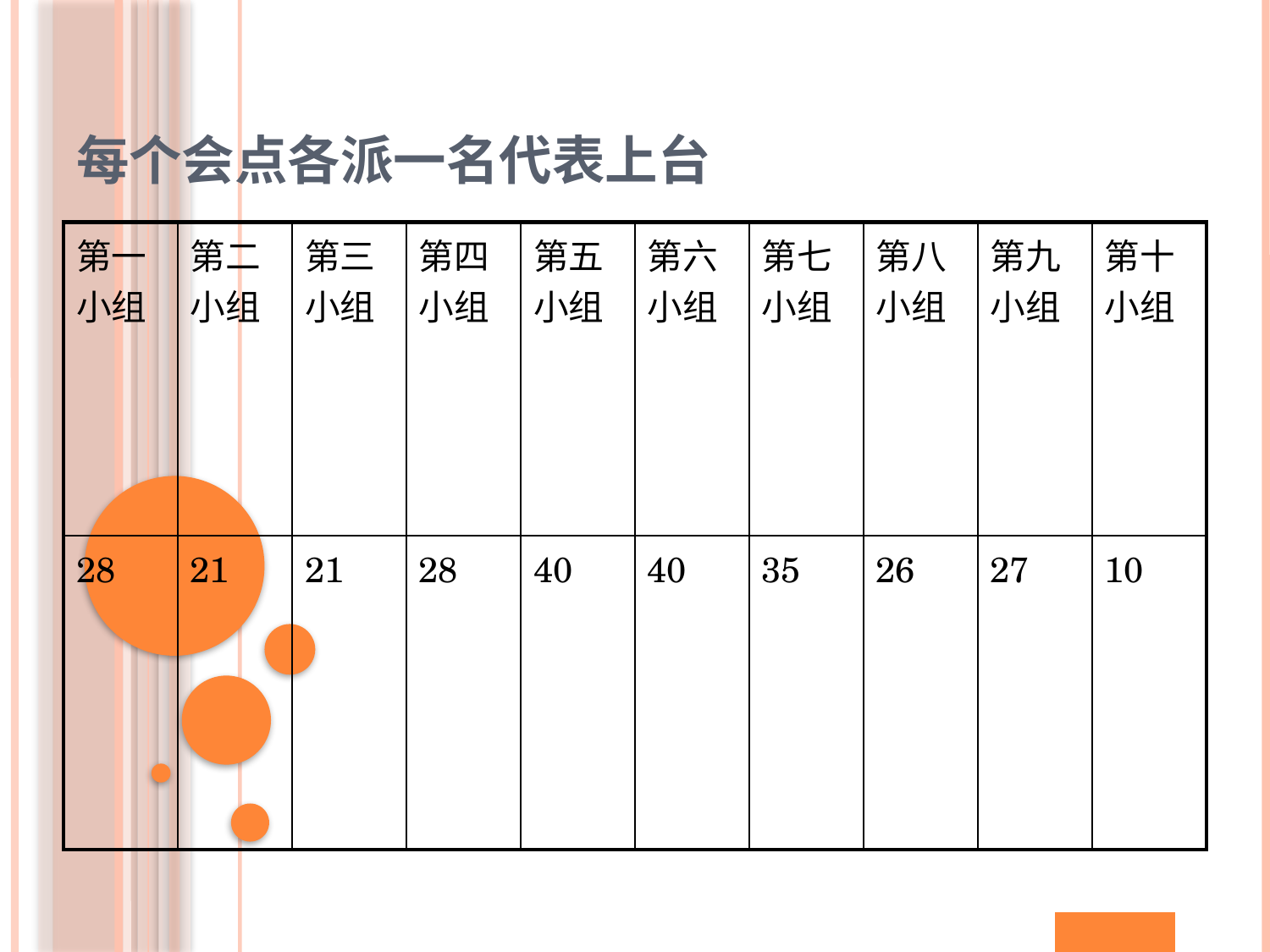

每个会点各派一名代表上台
| 第一小组 | 第二小组 | 第三小组 | 第四小组 | 第五小组 | 第六小组 | 第七小组 | 第八小组 | 第九小组 | 第十小组 |
| --- | --- | --- | --- | --- | --- | --- | --- | --- | --- |
| 28 | 21 | 21 | 28 | 40 | 40 | 35 | 26 | 27 | 10 |